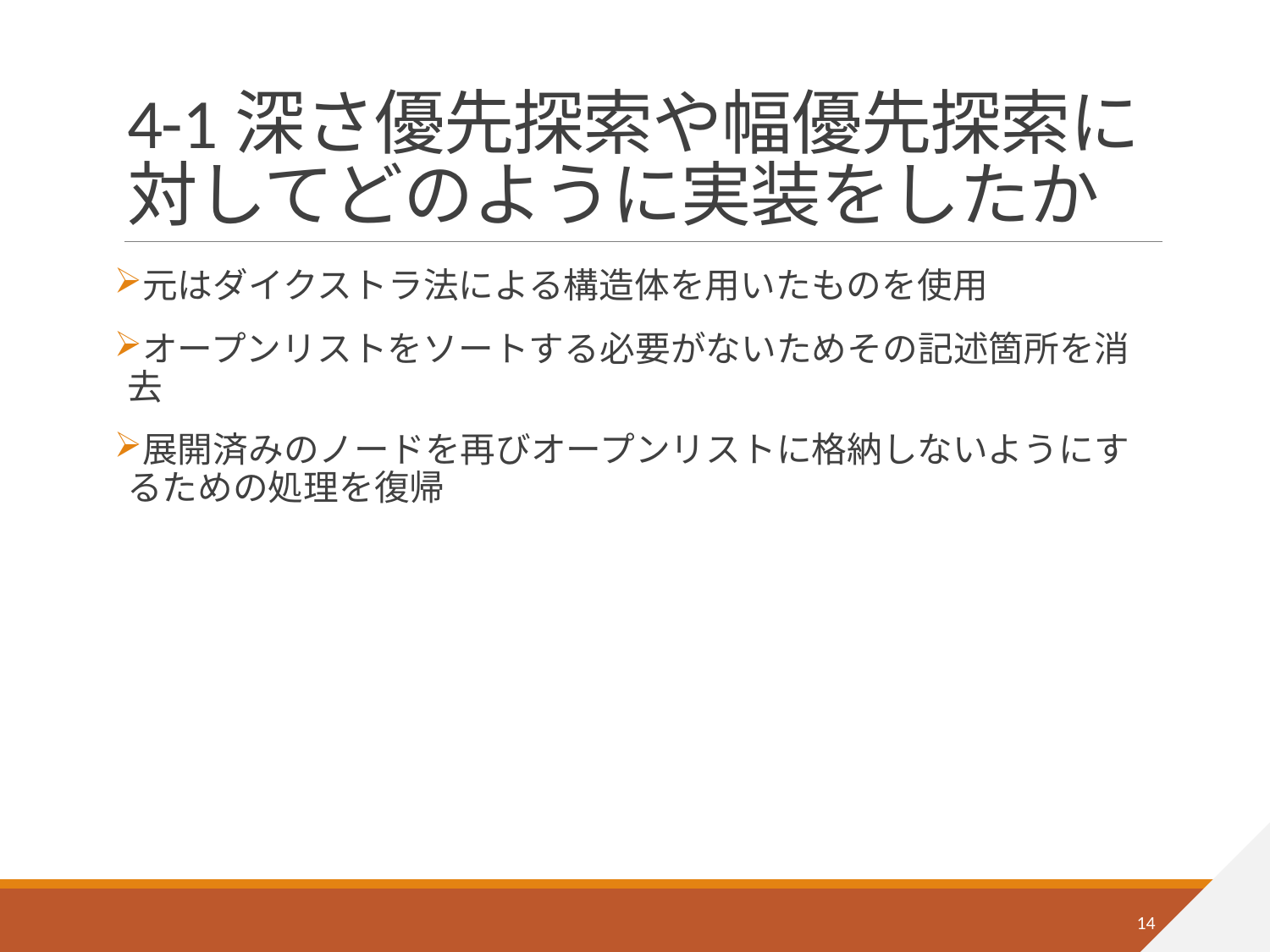

# 4-1深さ優先探索や幅優先探索に対してどのように実装をしたか
元はダイクストラ法による構造体を用いたものを使用
オープンリストをソートする必要がないためその記述箇所を消去
展開済みのノードを再びオープンリストに格納しないようにするための処理を復帰

14